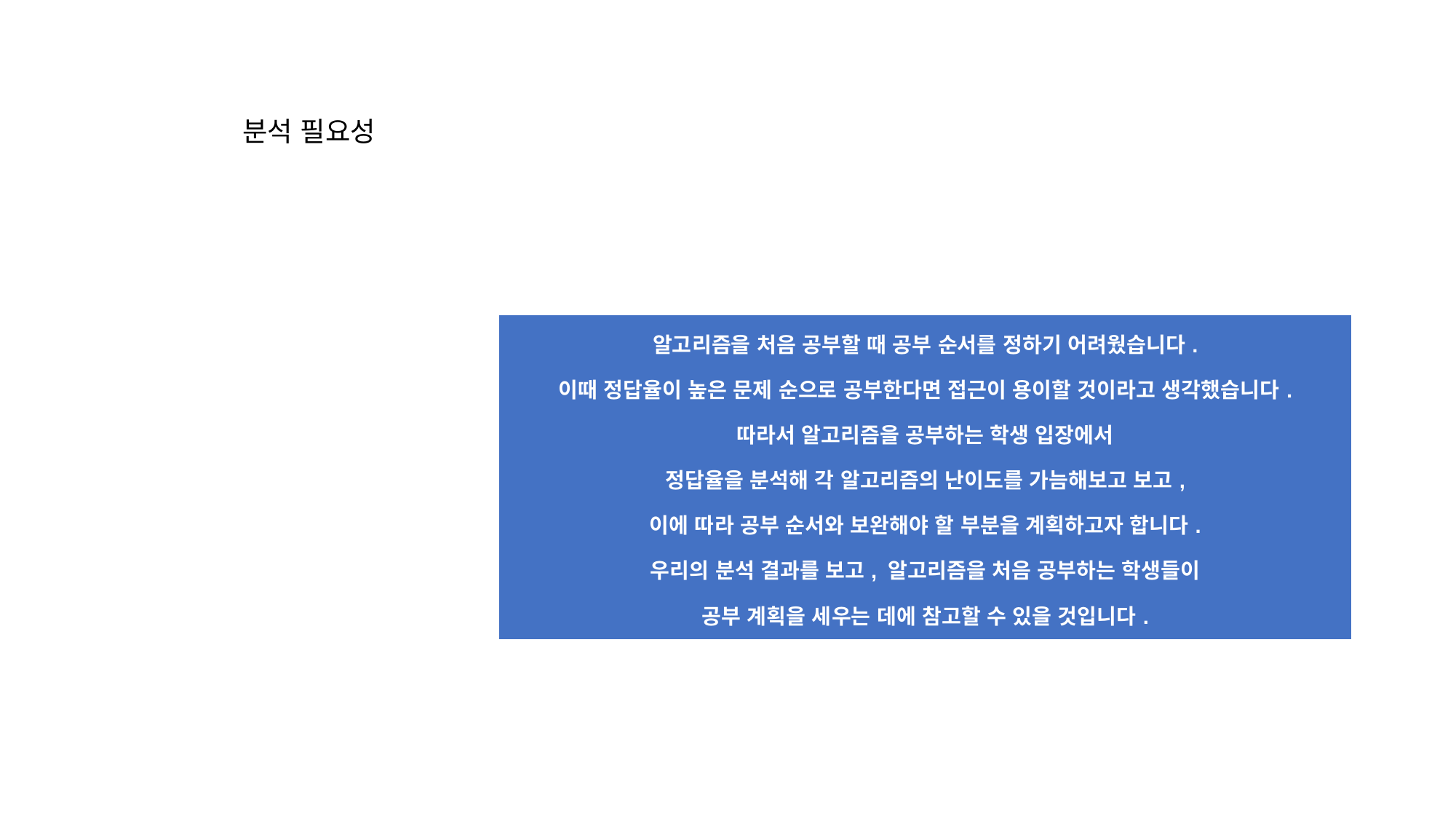

분석 필요성
| 알고리즘을 처음 공부할 때 공부 순서를 정하기 어려웠습니다. 이때 정답율이 높은 문제 순으로 공부한다면 접근이 용이할 것이라고 생각했습니다. 따라서 알고리즘을 공부하는 학생 입장에서 정답율을 분석해 각 알고리즘의 난이도를 가늠해보고 보고, 이에 따라 공부 순서와 보완해야 할 부분을 계획하고자 합니다. 우리의 분석 결과를 보고, 알고리즘을 처음 공부하는 학생들이 공부 계획을 세우는 데에 참고할 수 있을 것입니다. |
| --- |